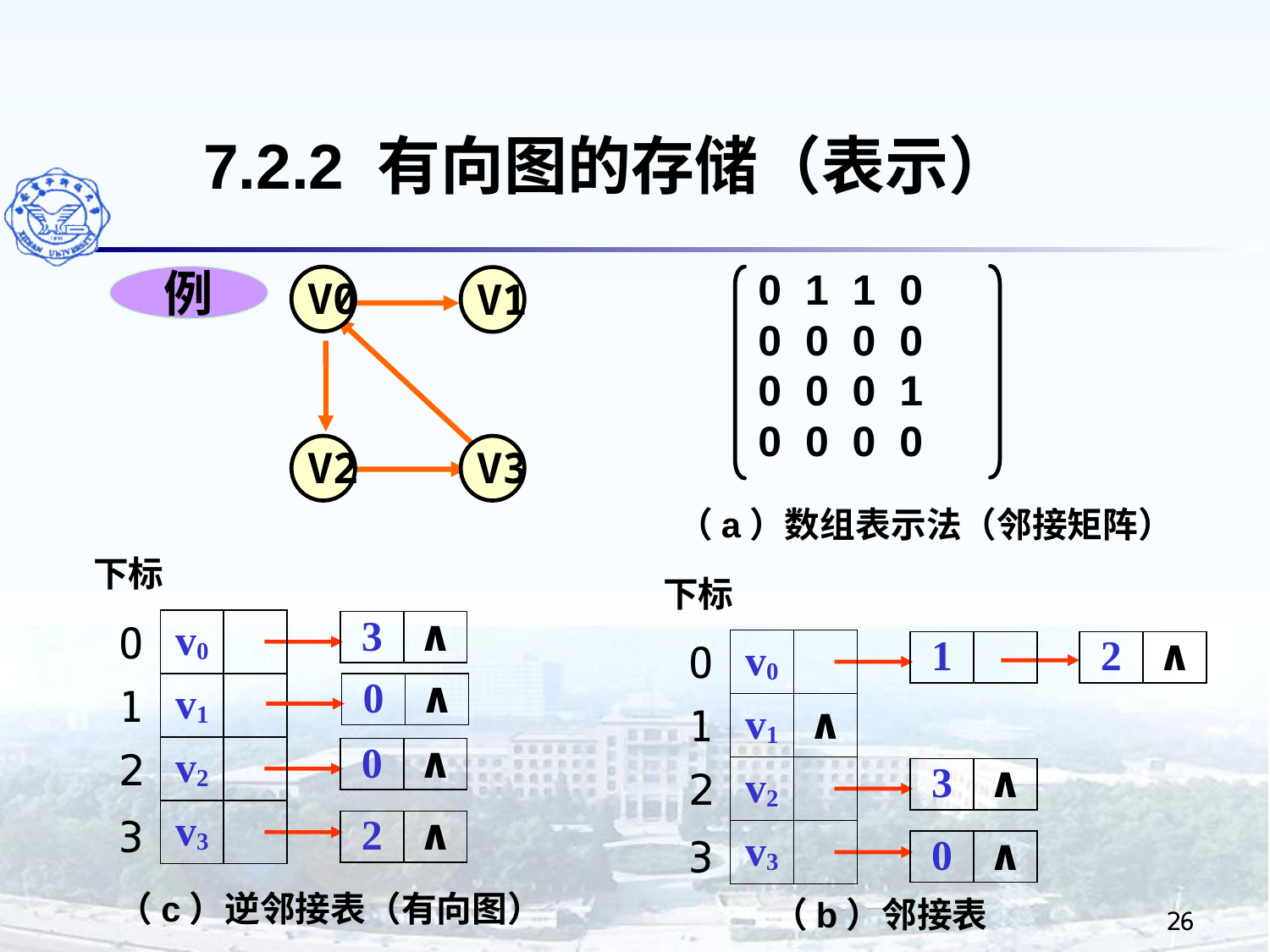

7.2.2 有向图的存储（表示）
0  1  1  0
0  0  0  0
0  0  0  1
0  0  0  0

例
 V0

 V1

 V2

 V3

（a）数组表示法（邻接矩阵）
下标
0
v0

3
∧

1
v1

0
∧

2
v2

0
∧

v3

3
2
∧

下标
0
v0

1

2
∧

1
v1
∧
2
v2

3
∧

v3

3
0
∧

26
（c）逆邻接表（有向图）
（b）邻接表